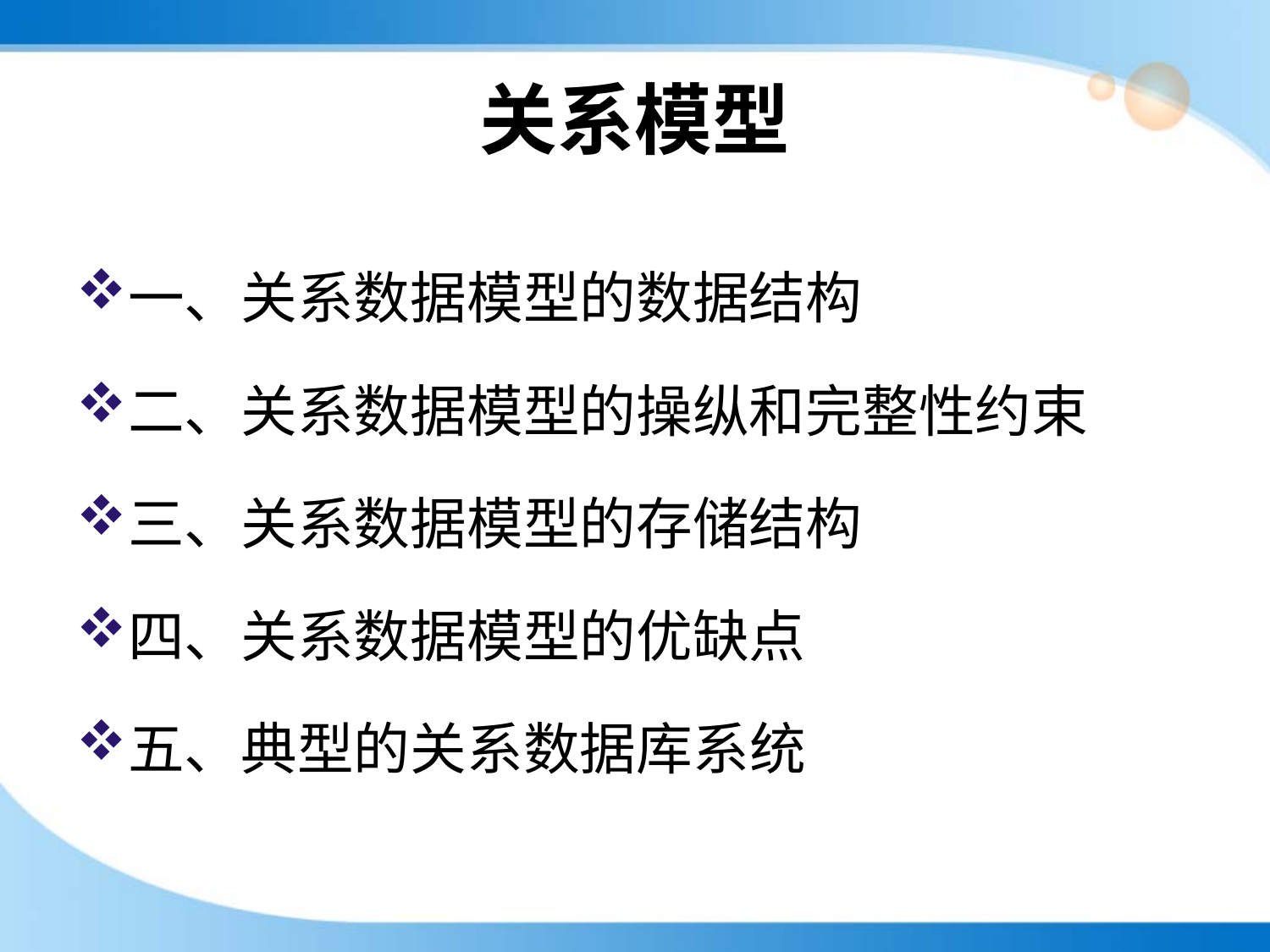

# 关系模型
一、关系数据模型的数据结构
二、关系数据模型的操纵和完整性约束
三、关系数据模型的存储结构
四、关系数据模型的优缺点
五、典型的关系数据库系统